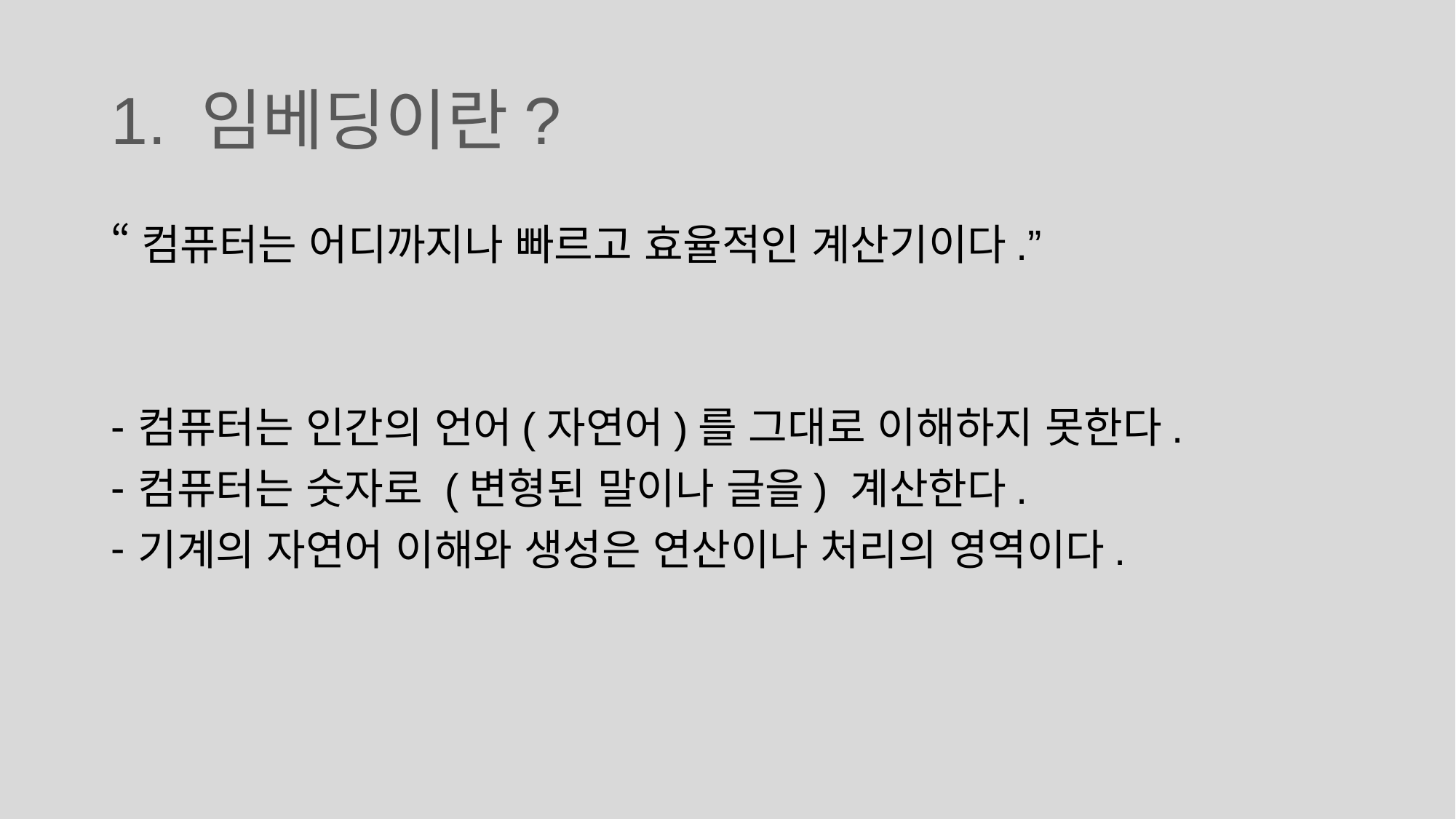

# 1. 임베딩이란?
“컴퓨터는 어디까지나 빠르고 효율적인 계산기이다.”

컴퓨터는 인간의 언어(자연어)를 그대로 이해하지 못한다.
컴퓨터는 숫자로 (변형된 말이나 글을) 계산한다.
기계의 자연어 이해와 생성은 연산이나 처리의 영역이다.